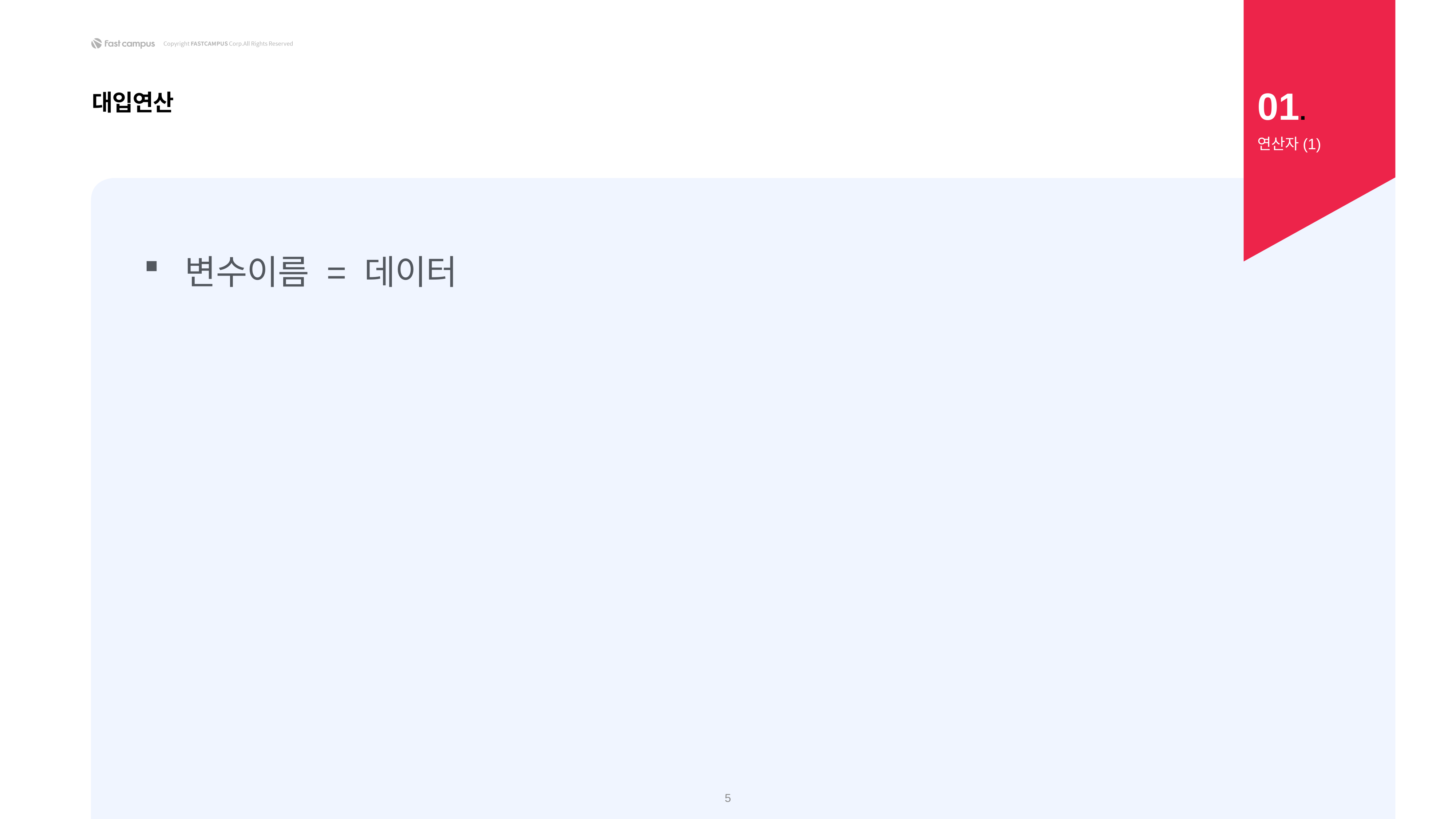

01.
대입연산
연산자(1)
변수이름 = 데이터
5